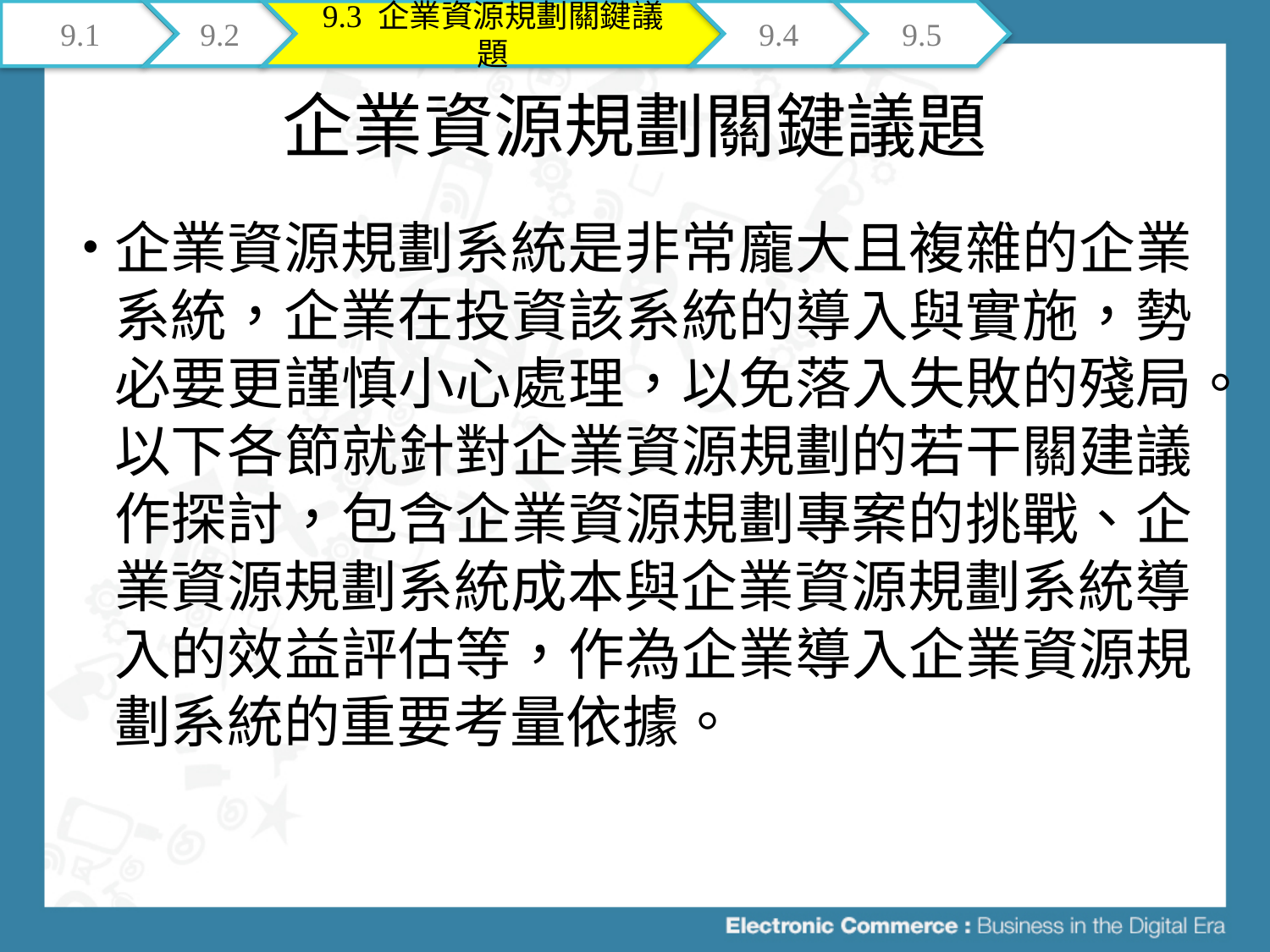

9.1
9.2
9.3 企業資源規劃關鍵議題
9.4
9.5
# 企業資源規劃關鍵議題
企業資源規劃系統是非常龐大且複雜的企業系統，企業在投資該系統的導入與實施，勢必要更謹慎小心處理，以免落入失敗的殘局。以下各節就針對企業資源規劃的若干關建議作探討，包含企業資源規劃專案的挑戰、企業資源規劃系統成本與企業資源規劃系統導入的效益評估等，作為企業導入企業資源規劃系統的重要考量依據。